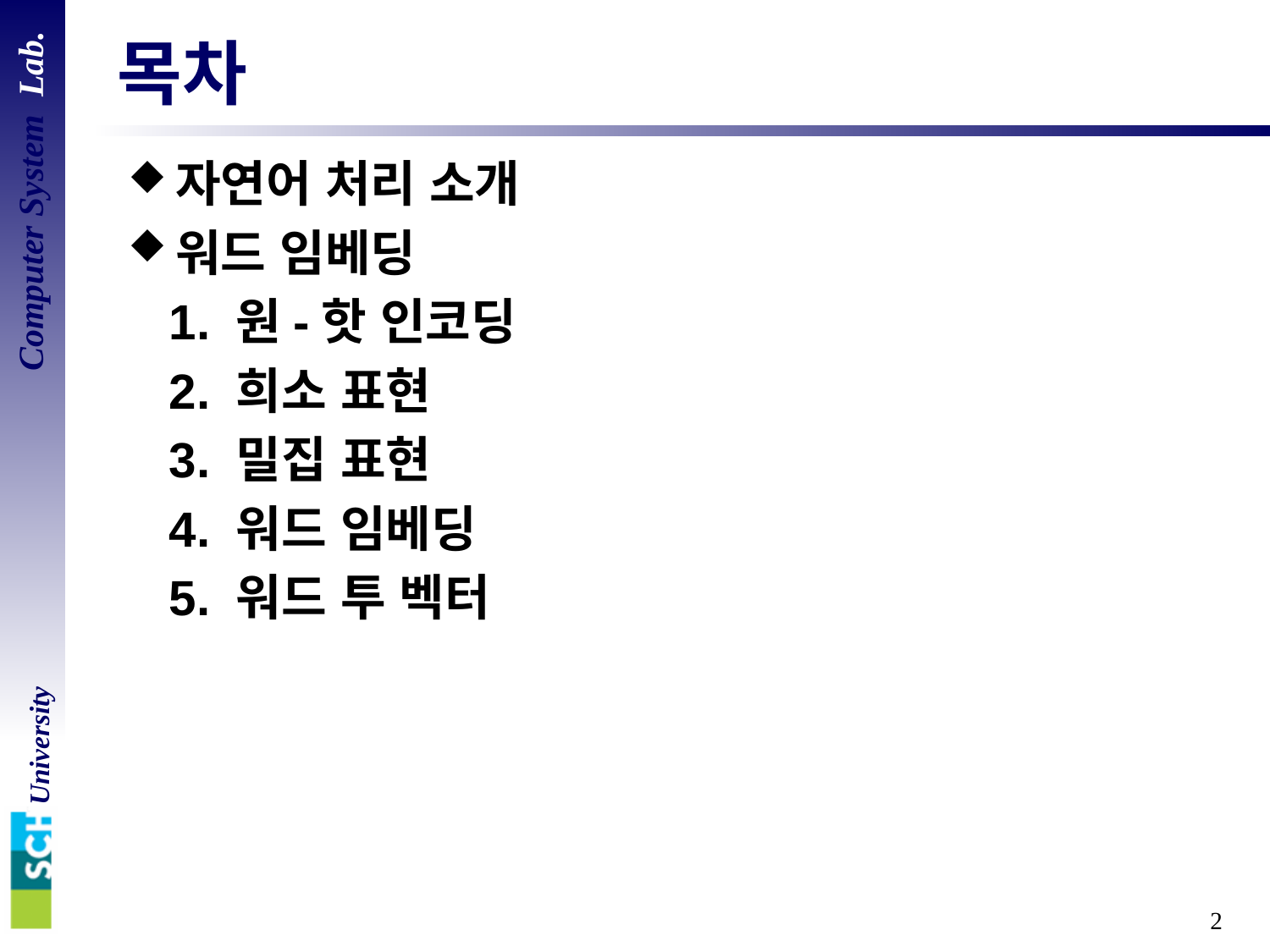

# 목차

자연어 처리 소개
워드 임베딩
   1. 원-핫 인코딩
   2. 희소 표현
   3. 밀집 표현
   4. 워드 임베딩
   5. 워드 투 벡터